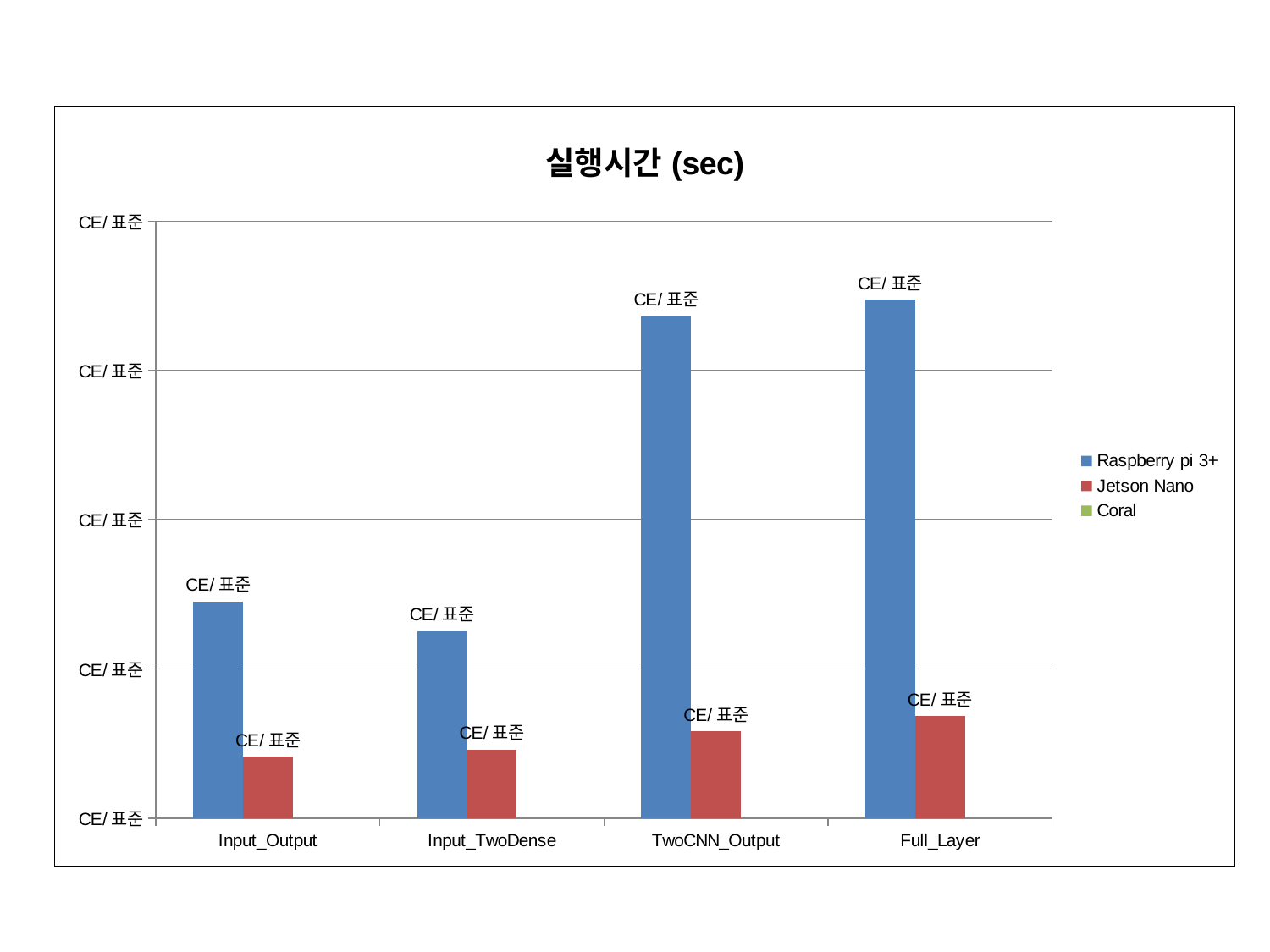

### Chart: 실행시간(sec)

| Category | Raspberry pi 3+ | Jetson Nano | Coral |
|---|---|---|---|
| Input_Output | 5.81265 | 1.64968 | None |
| Input_TwoDense | 5.0139 | 1.83995 | None |
| TwoCNN_Output | 13.4463 | 2.32826 | None |
| Full_Layer | 13.8924 | 2.73374 | None |